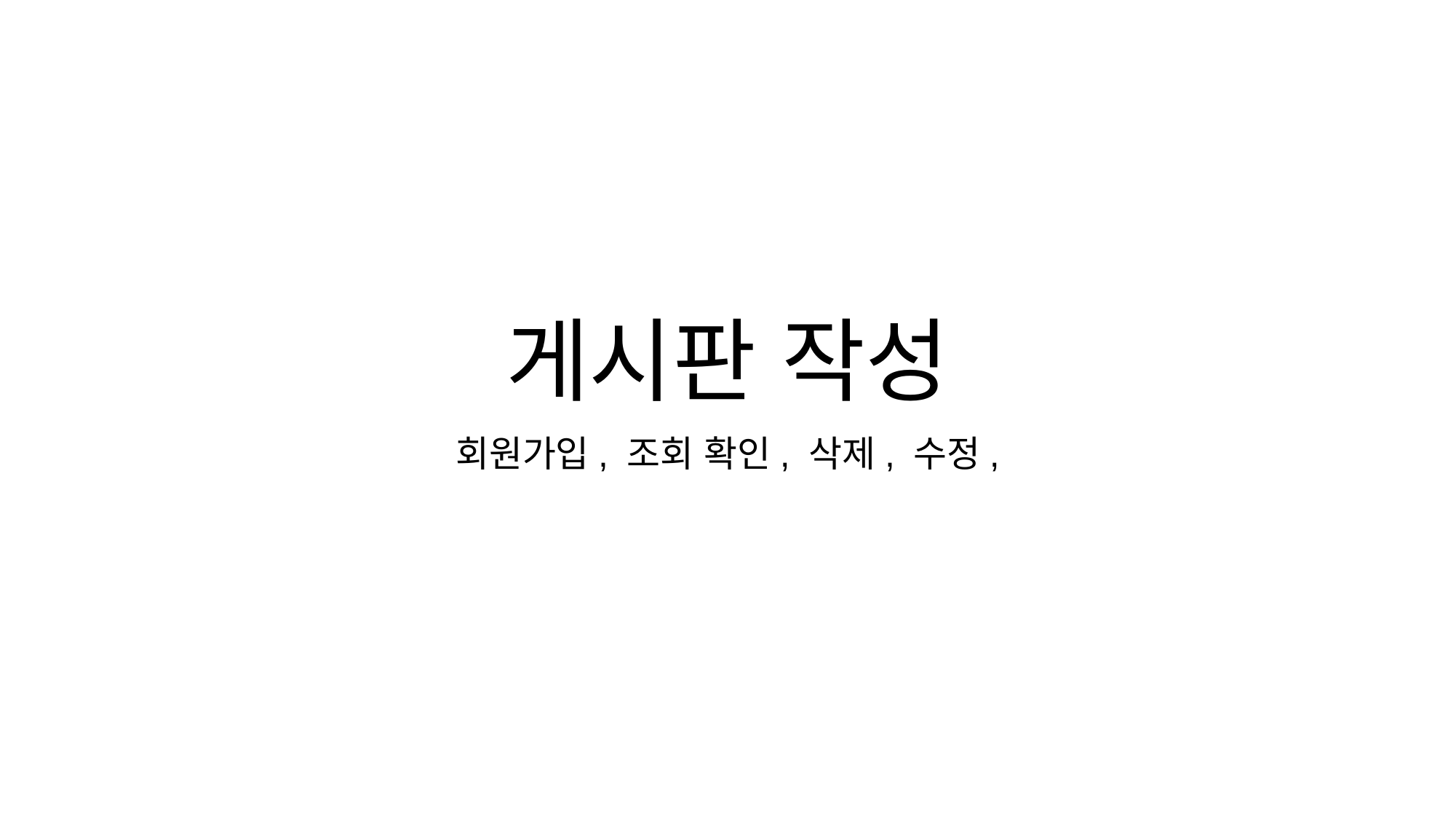

# 게시판 작성
회원가입, 조회 확인, 삭제, 수정,